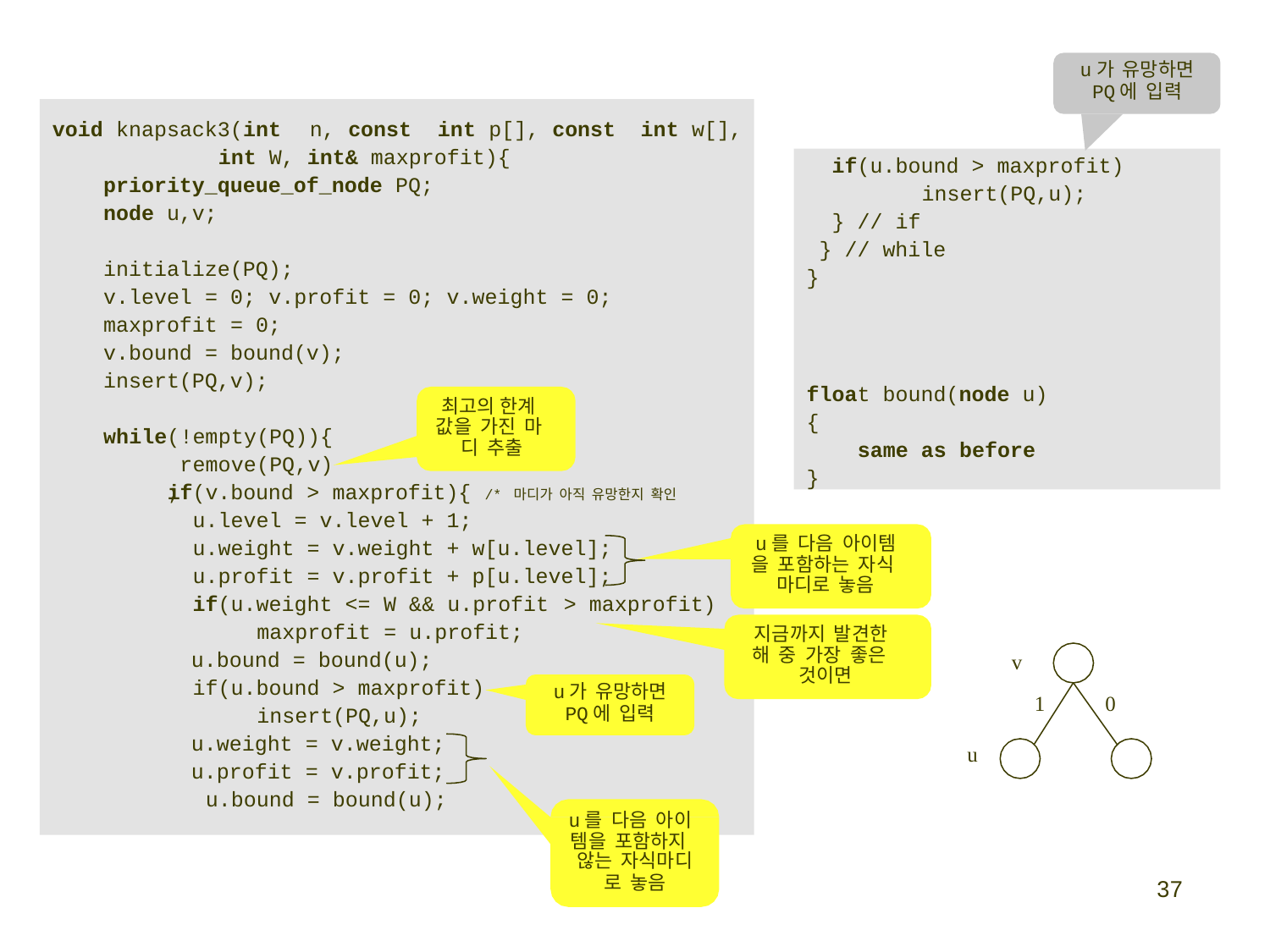

u가 유망하면
PQ에 입력

void knapsack3(int	n, const	int p[], const
int W, int& maxprofit){
priority_queue_of_node PQ;
node u,v;
int w[],
if(u.bound > maxprofit)
insert(PQ,u);
} // if
} // while
}

float bound(node u)
{
same as before
}
initialize(PQ);
v.level = 0; v.profit = 0; v.weight = 0;
maxprofit = 0;
v.bound = bound(v);
insert(PQ,v);
최고의 한계  값을 가진 마

while(!empty(PQ)){  remove(PQ,v);
디 추출
if(v.bound > maxprofit){ /* 마디가 아직 유망한지 확인
u.level = v.level + 1;
u.weight = v.weight + w[u.level];
u.profit = v.profit + p[u.level];

u를 다음 아이템

을 포함하는 자식
마디로 놓음
if(u.weight <= W && u.profit  maxprofit = u.profit;
u.bound = bound(u);
> maxprofit)
지금까지 발견한
해 중 가장 좋은

v
것이면
if(u.bound > maxprofit)  insert(PQ,u);
u.weight = v.weight;
u.profit = v.profit;  u.bound = bound(u);

u가 유망하면
PQ에 입력
1
0

u
u를 다음 아이  템을 포함하지
않는 자식마디
로 놓음
37